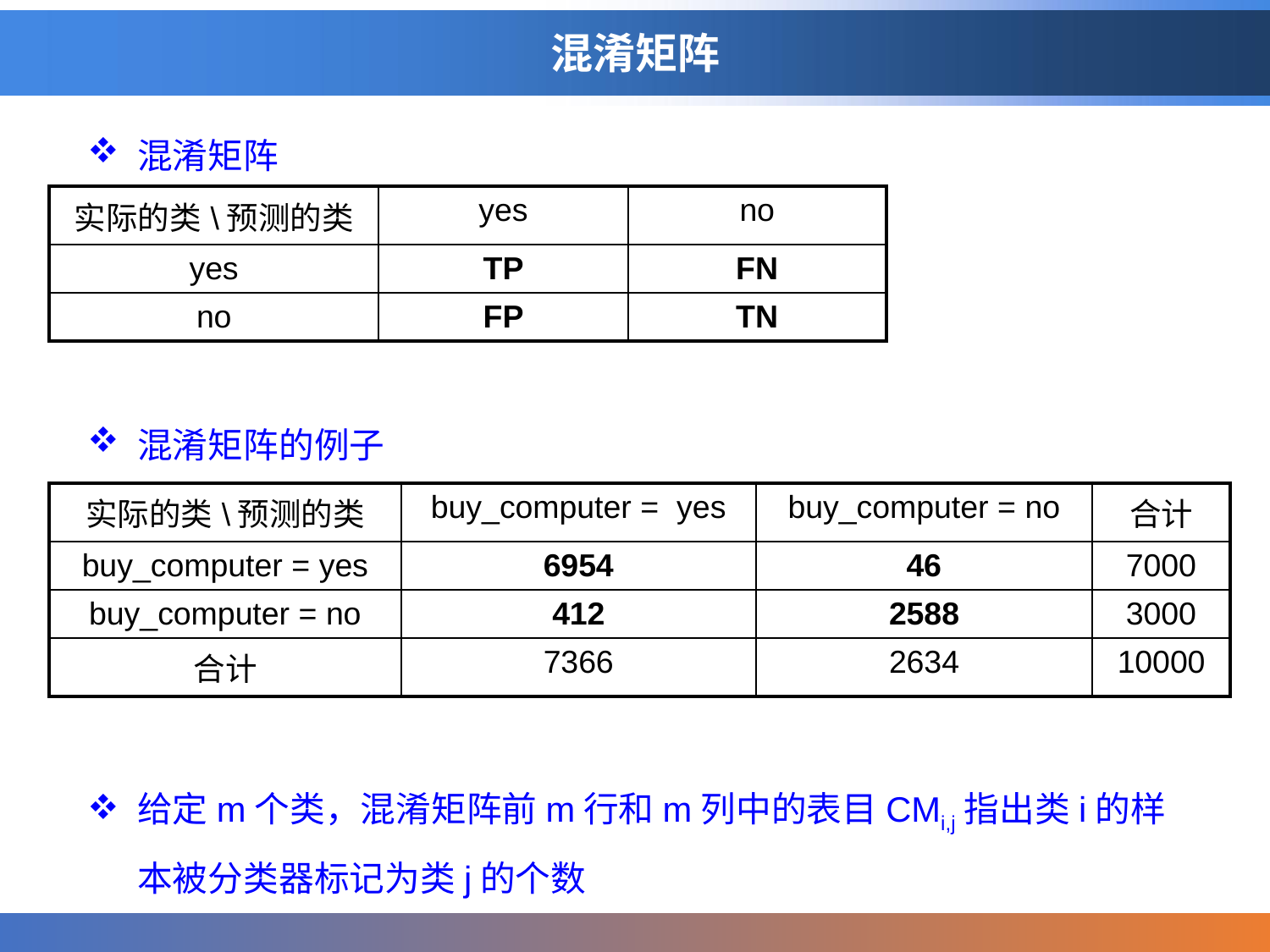

# 混淆矩阵
混淆矩阵

混淆矩阵的例子

给定m个类，混淆矩阵前m行和m列中的表目CMi,j指出类i的样本被分类器标记为类j的个数

| 实际的类\预测的类 | yes | no |
| --- | --- | --- |
| yes | TP | FN |
| no | FP | TN |
| 实际的类\预测的类 | buy\_computer = yes | buy\_computer = no | 合计 |
| --- | --- | --- | --- |
| buy\_computer = yes | 6954 | 46 | 7000 |
| buy\_computer = no | 412 | 2588 | 3000 |
| 合计 | 7366 | 2634 | 10000 |